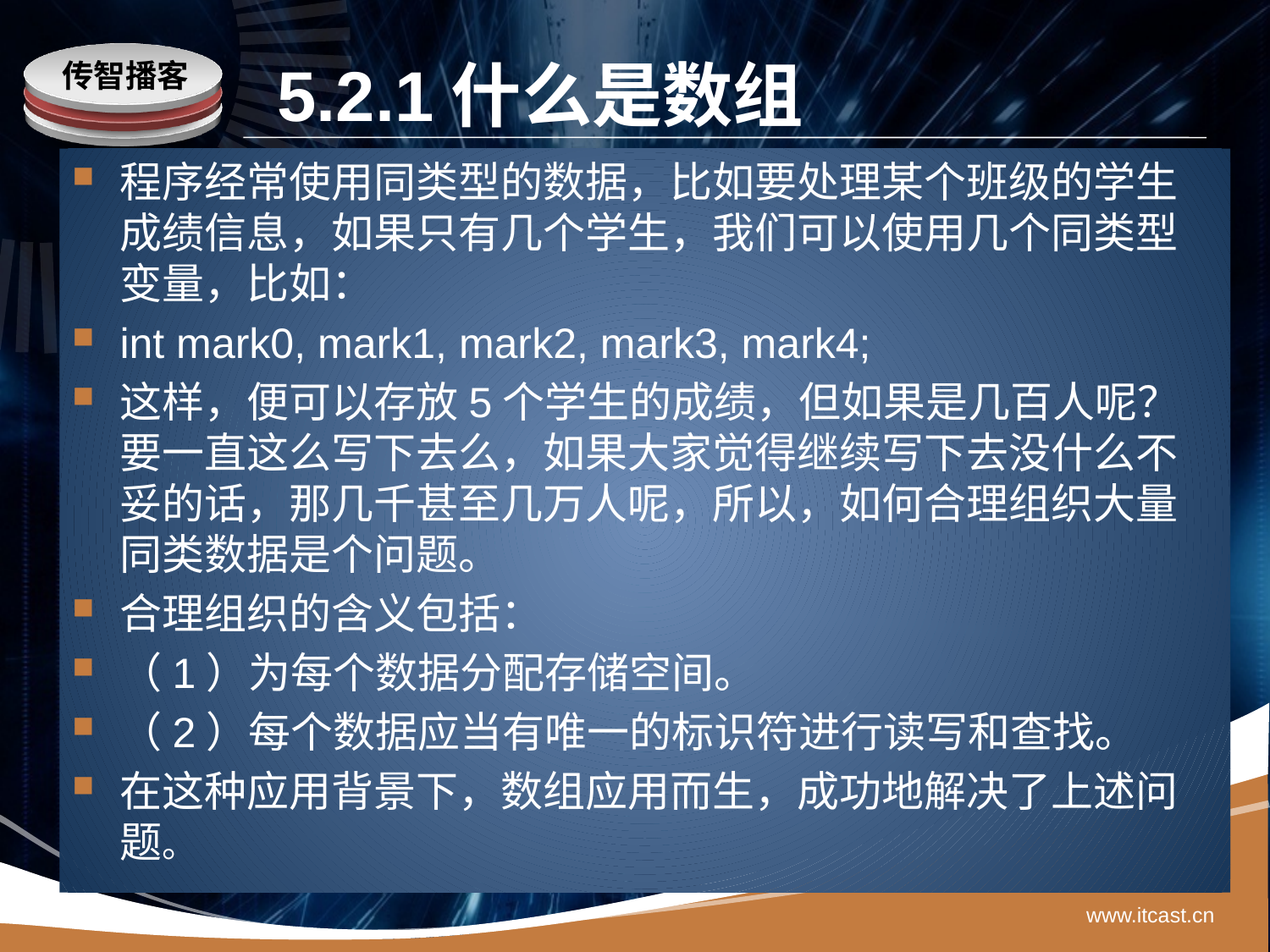

# 5.2.1什么是数组
程序经常使用同类型的数据，比如要处理某个班级的学生成绩信息，如果只有几个学生，我们可以使用几个同类型变量，比如：
int mark0, mark1, mark2, mark3, mark4;
这样，便可以存放5个学生的成绩，但如果是几百人呢？要一直这么写下去么，如果大家觉得继续写下去没什么不妥的话，那几千甚至几万人呢，所以，如何合理组织大量同类数据是个问题。
合理组织的含义包括：
（1）为每个数据分配存储空间。
（2）每个数据应当有唯一的标识符进行读写和查找。
在这种应用背景下，数组应用而生，成功地解决了上述问题。
www.itcast.cn